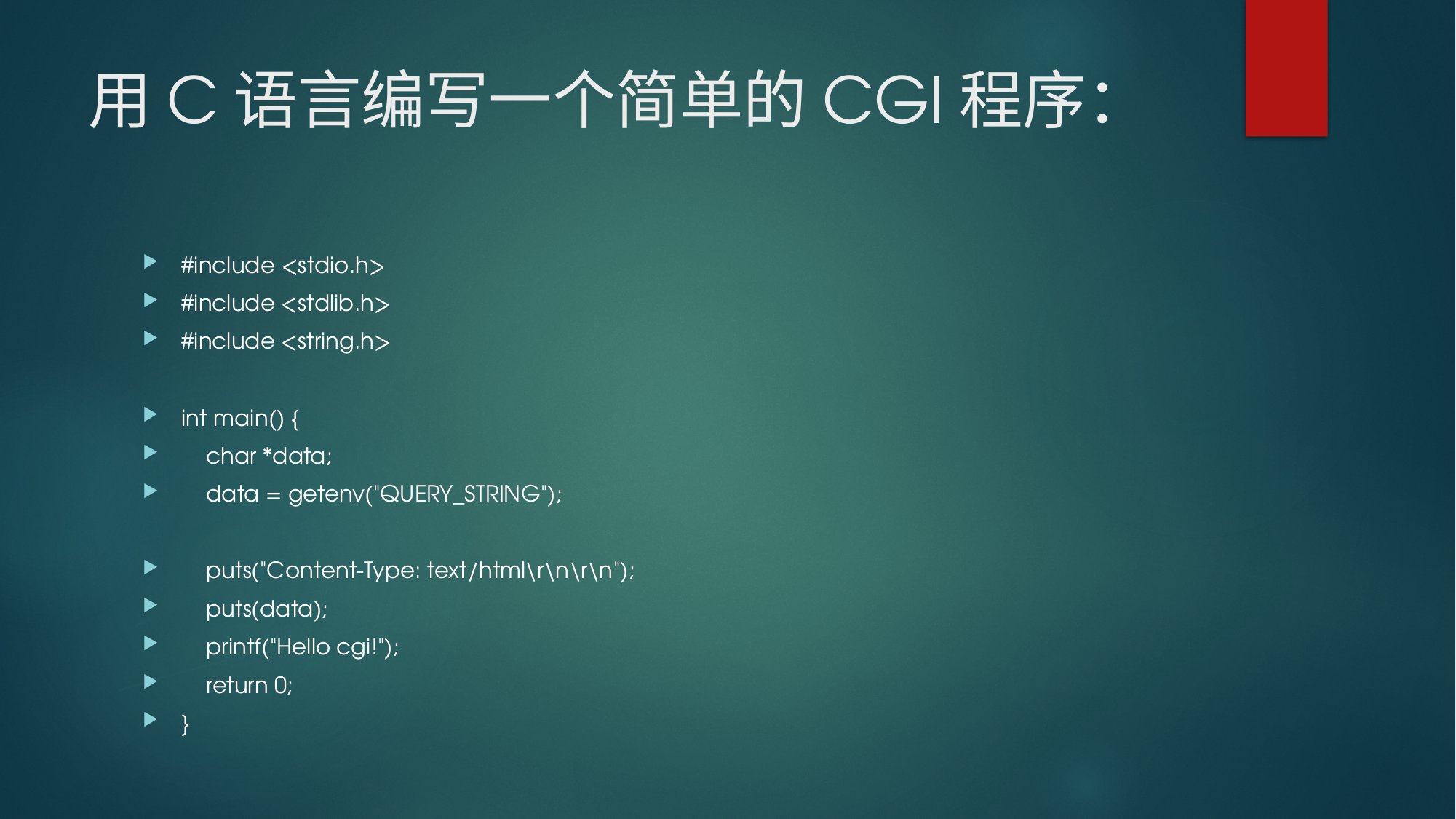

# 用C语言编写一个简单的CGI程序：
#include <stdio.h>
#include <stdlib.h>
#include <string.h>

int main() {
    char *data;
    data = getenv("QUERY_STRING");

    puts("Content-Type: text/html\r\n\r\n");
    puts(data);
    printf("Hello cgi!");
    return 0;
}